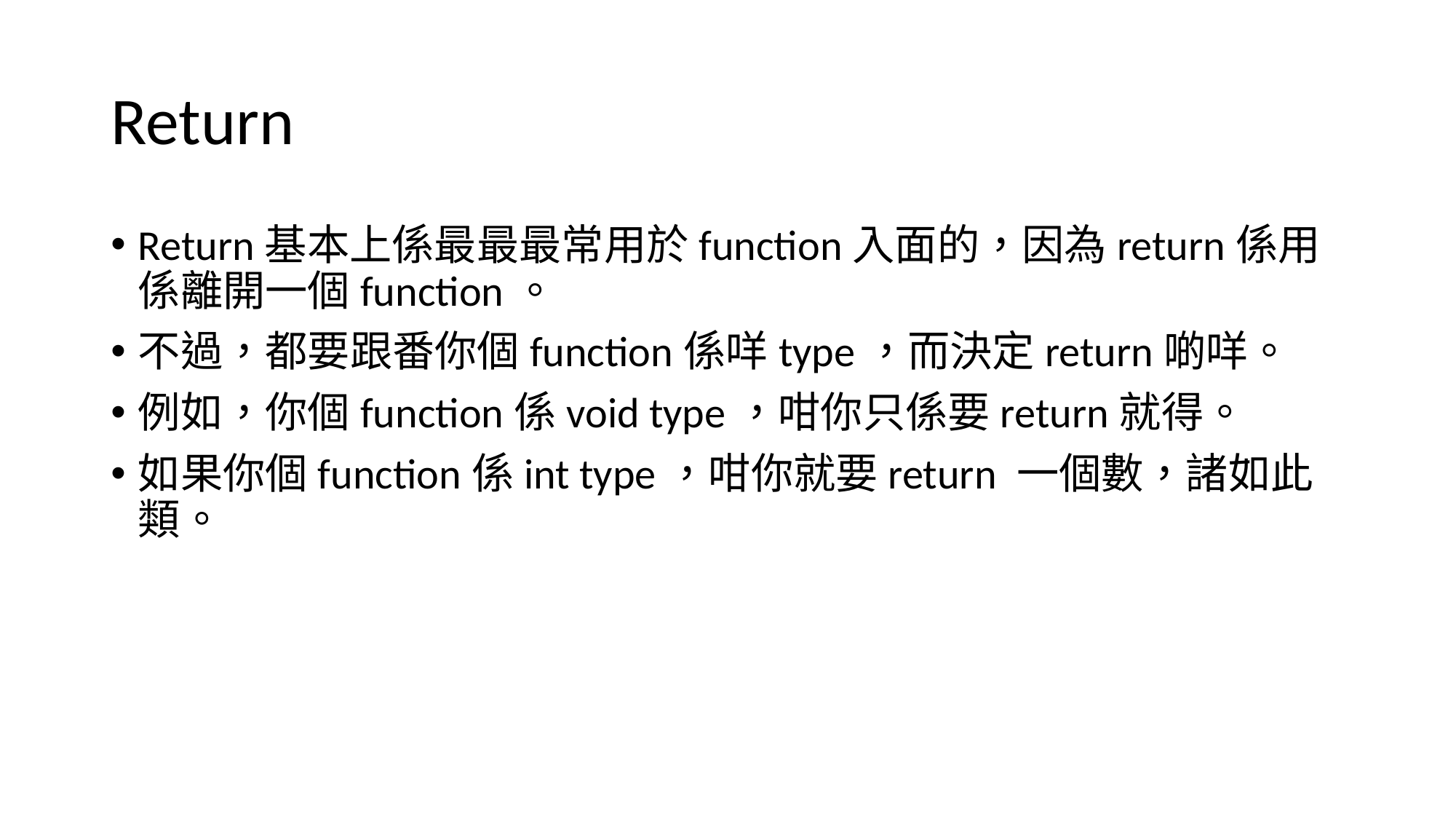

# Return
Return基本上係最最最常用於function入面的，因為return係用係離開一個function。
不過，都要跟番你個function係咩type，而決定return啲咩。
例如，你個function係void type，咁你只係要return就得。
如果你個function係int type，咁你就要return 一個數，諸如此類。